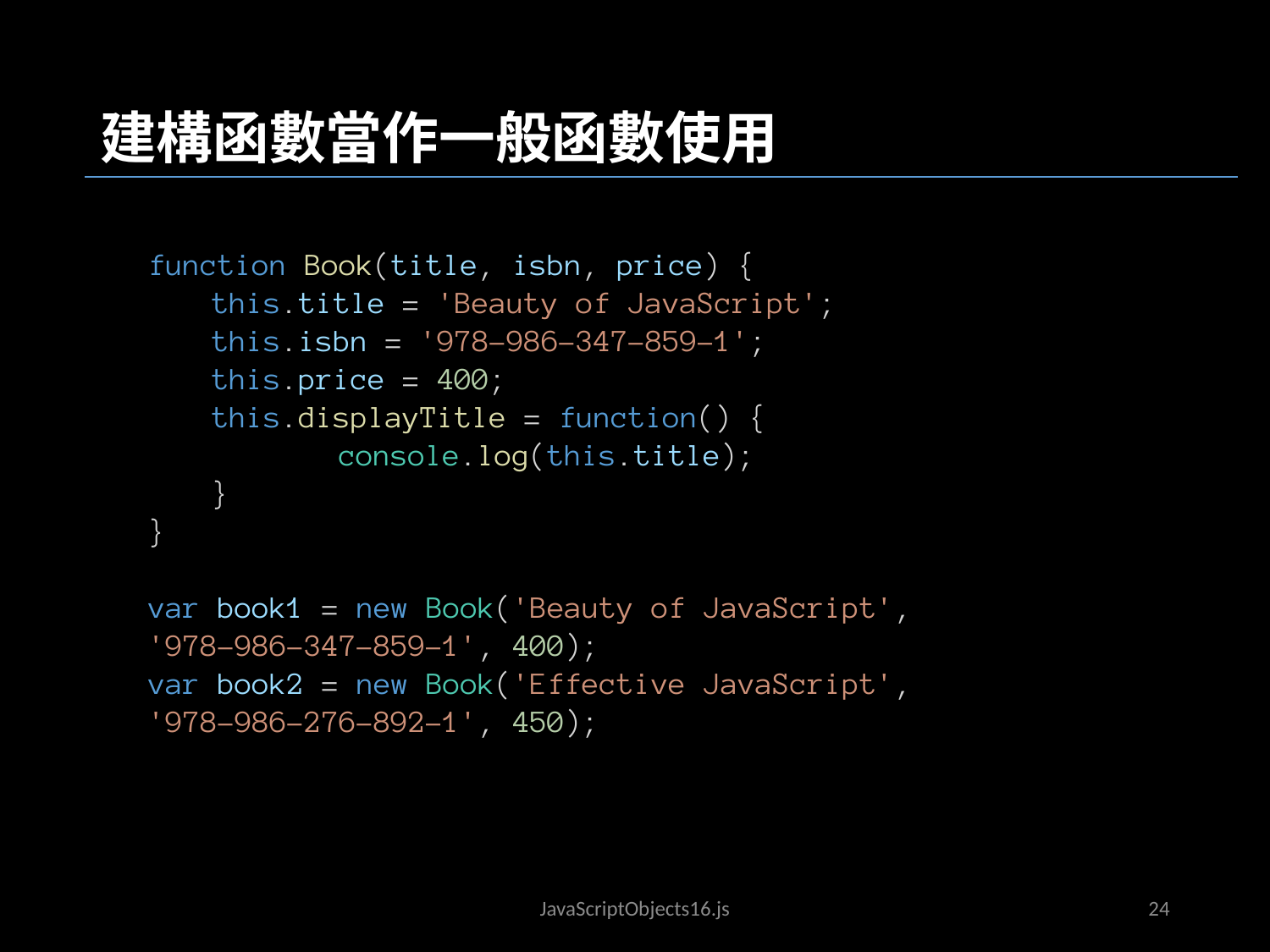

建構函數當作一般函數使用

function Book(title, isbn, price) {
this.title = 'Beauty of JavaScript';
this.isbn = '978-986-347-859-1';
this.price = 400;
this.displayTitle = function() {
	console.log(this.title);
}
}

var book1 = new Book('Beauty of JavaScript',
'978-986-347-859-1', 400);
var book2 = new Book('Effective JavaScript',
'978-986-276-892-1', 450);
JavaScriptObjects02.js
JavaScriptObjects16.js
24